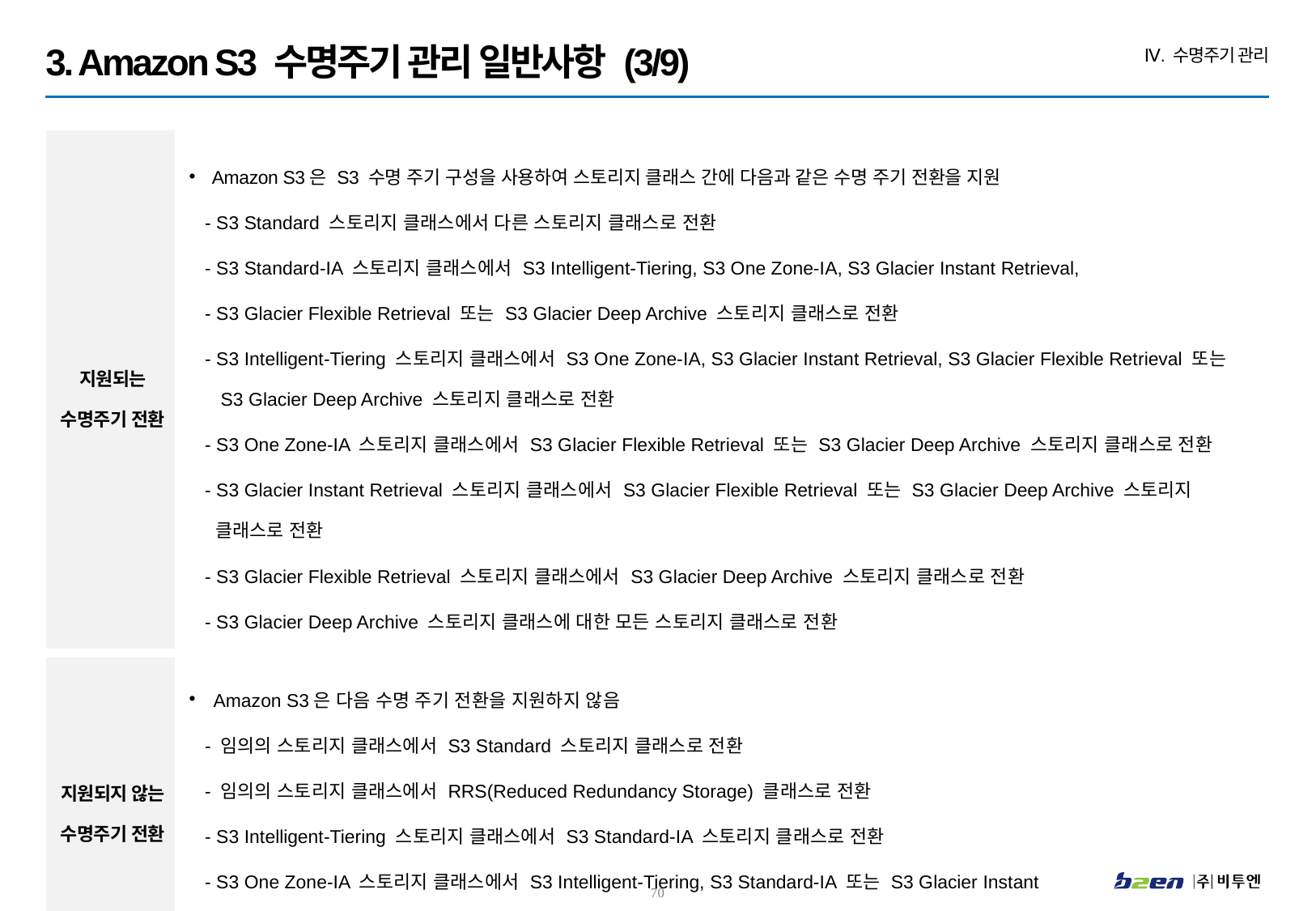

3. Amazon S3 수명주기 관리 일반사항 (3/9)
Ⅳ. 수명주기 관리
| 지원되는 수명주기 전환 | Amazon S3은 S3 수명 주기 구성을 사용하여 스토리지 클래스 간에 다음과 같은 수명 주기 전환을 지원 - S3 Standard 스토리지 클래스에서 다른 스토리지 클래스로 전환 - S3 Standard-IA 스토리지 클래스에서 S3 Intelligent-Tiering, S3 One Zone-IA, S3 Glacier Instant Retrieval, - S3 Glacier Flexible Retrieval 또는 S3 Glacier Deep Archive 스토리지 클래스로 전환 - S3 Intelligent-Tiering 스토리지 클래스에서 S3 One Zone-IA, S3 Glacier Instant Retrieval, S3 Glacier Flexible Retrieval 또는 S3 Glacier Deep Archive 스토리지 클래스로 전환 - S3 One Zone-IA 스토리지 클래스에서 S3 Glacier Flexible Retrieval 또는 S3 Glacier Deep Archive 스토리지 클래스로 전환 - S3 Glacier Instant Retrieval 스토리지 클래스에서 S3 Glacier Flexible Retrieval 또는 S3 Glacier Deep Archive 스토리지 클래스로 전환 - S3 Glacier Flexible Retrieval 스토리지 클래스에서 S3 Glacier Deep Archive 스토리지 클래스로 전환 - S3 Glacier Deep Archive 스토리지 클래스에 대한 모든 스토리지 클래스로 전환 |
| --- | --- |
| 지원되지 않는 수명주기 전환 | Amazon S3은 다음 수명 주기 전환을 지원하지 않음 - 임의의 스토리지 클래스에서 S3 Standard 스토리지 클래스로 전환 - 임의의 스토리지 클래스에서 RRS(Reduced Redundancy Storage) 클래스로 전환 - S3 Intelligent-Tiering 스토리지 클래스에서 S3 Standard-IA 스토리지 클래스로 전환 - S3 One Zone-IA 스토리지 클래스에서 S3 Intelligent-Tiering, S3 Standard-IA 또는 S3 Glacier Instant - Retrieval 스토리지 클래스로 전환 |
70